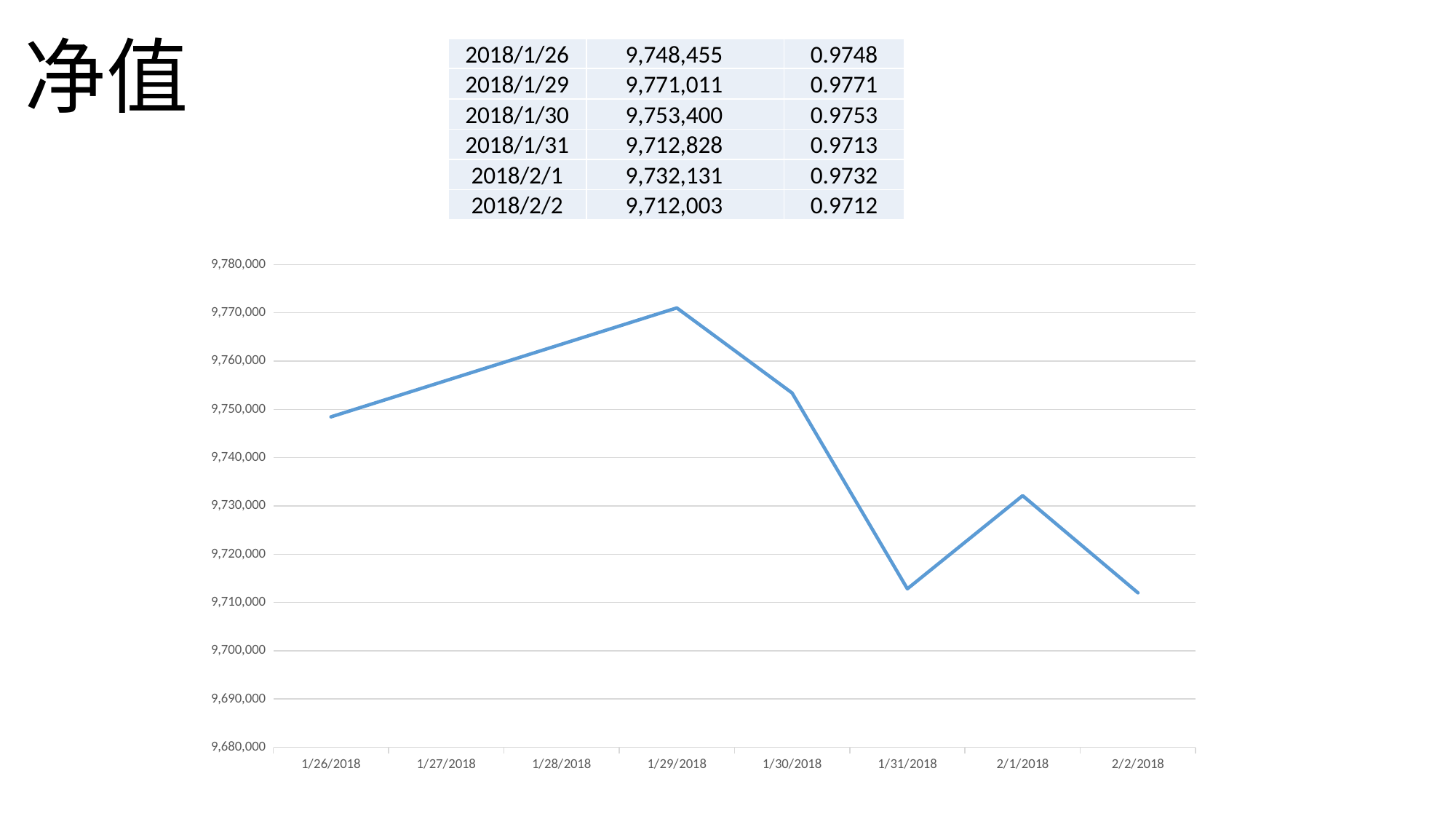

净值
| 2018/1/26 | 9,748,455 | 0.9748 |
| --- | --- | --- |
| 2018/1/29 | 9,771,011 | 0.9771 |
| 2018/1/30 | 9,753,400 | 0.9753 |
| 2018/1/31 | 9,712,828 | 0.9713 |
| 2018/2/1 | 9,732,131 | 0.9732 |
| 2018/2/2 | 9,712,003 | 0.9712 |

### Chart

| Category |  |
|---|---|
| 43126 | 9748454.84 |
| 43129 | 9771011.28 |
| 43130 | 9753399.92 |
| 43131 | 9712827.91 |
| 43132 | 9732130.91 |
| 43133 | 9712003.0 |